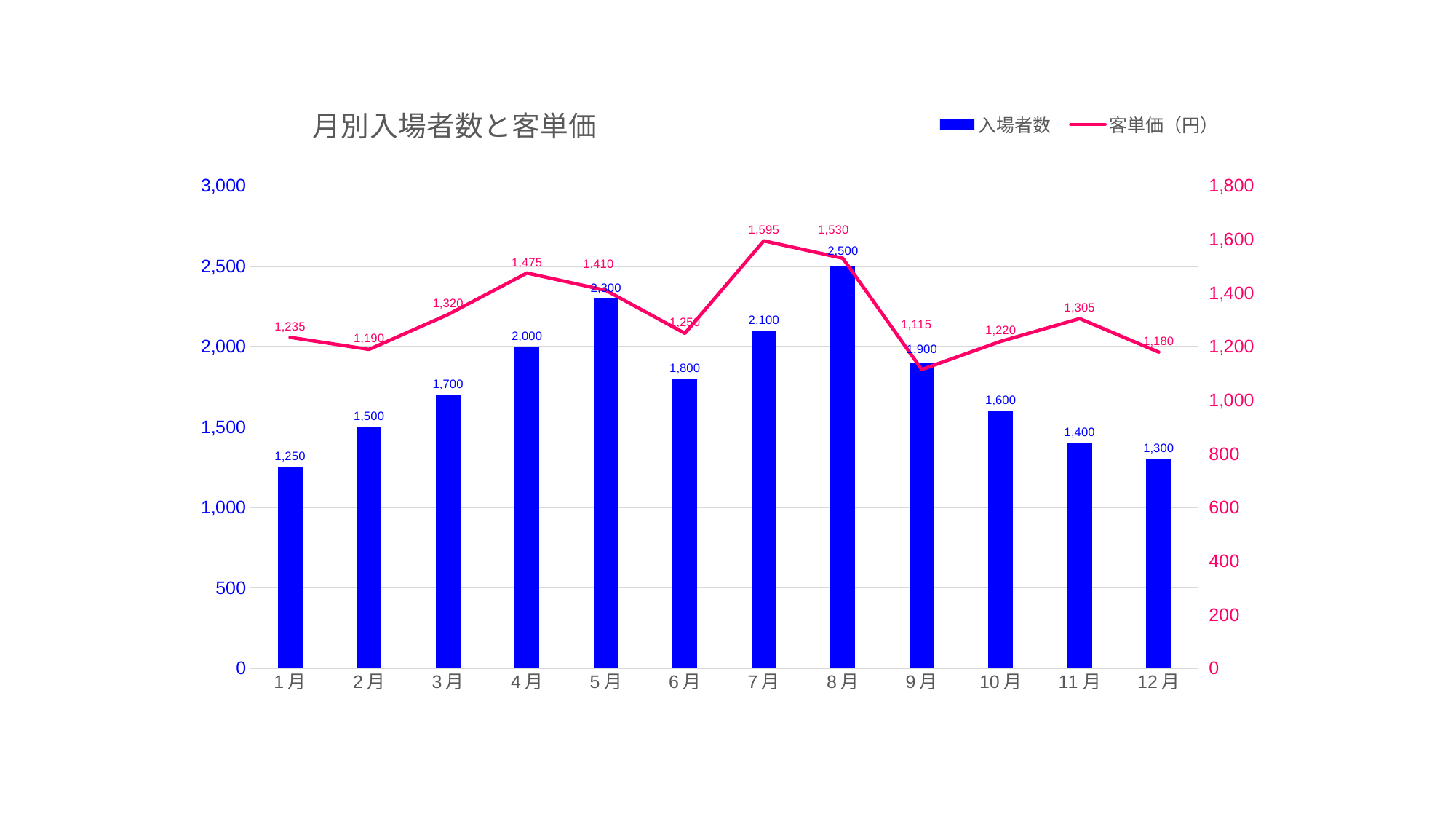

### Chart: 月別入場者数と客単価

| Category | 入場者数 | 客単価（円） |
|---|---|---|
| 1月 | 1250.0 | 1235.0 |
| 2月 | 1500.0 | 1190.0 |
| 3月 | 1700.0 | 1320.0 |
| 4月 | 2000.0 | 1475.0 |
| 5月 | 2300.0 | 1410.0 |
| 6月 | 1800.0 | 1250.0 |
| 7月 | 2100.0 | 1595.0 |
| 8月 | 2500.0 | 1530.0 |
| 9月 | 1900.0 | 1115.0 |
| 10月 | 1600.0 | 1220.0 |
| 11月 | 1400.0 | 1305.0 |
| 12月 | 1300.0 | 1180.0 |